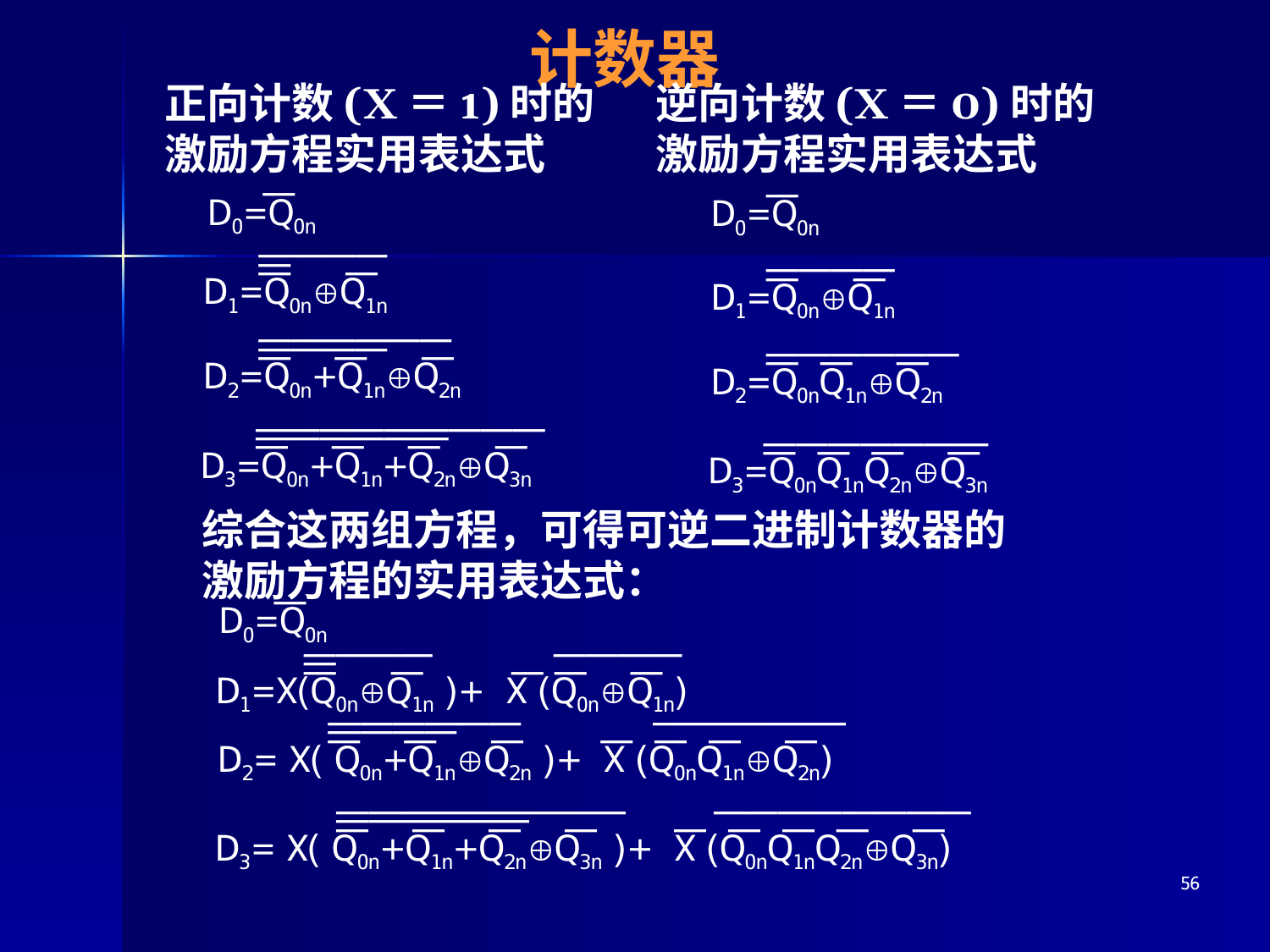

# 计数器
正向计数(X＝1)时的
激励方程实用表达式
逆向计数(X＝0)时的
激励方程实用表达式
     —
D0=Q0n
     ————
     —
     —     —
D1=Q0n⊕Q1n
     ——————
     ————
     —    —     —
D2=Q0n+Q1n⊕Q2n
     —————————
     ——————
     —    —    —     —
D3=Q0n+Q1n+Q2n⊕Q3n
     —
D0=Q0n
     ————
     —     —
D1=Q0n⊕Q1n
     ——————
     —  —    —
D2=Q0nQ1n⊕Q2n
     ———————
     —  —  —    —
D3=Q0nQ1nQ2n⊕Q3n
综合这两组方程，可得可逆二进制计数器的激励方程的实用表达式：
     —
D0=Q0n
        ————           ————
        —
        —     —        — —    —
D1=X(Q0n⊕Q1n )+  X (Q0n⊕Q1n)
          ——————            ——————
          ————
          —    —     —       —  —  —    —
D2= X( Q0n+Q1n⊕Q2n )+  X (Q0nQ1n⊕Q2n)
           —————————        ————————
           ——————
           —    —    —    —       —  —  —  —    —
D3= X( Q0n+Q1n+Q2n⊕Q3n )+  X (Q0nQ1nQ2n⊕Q3n)
56